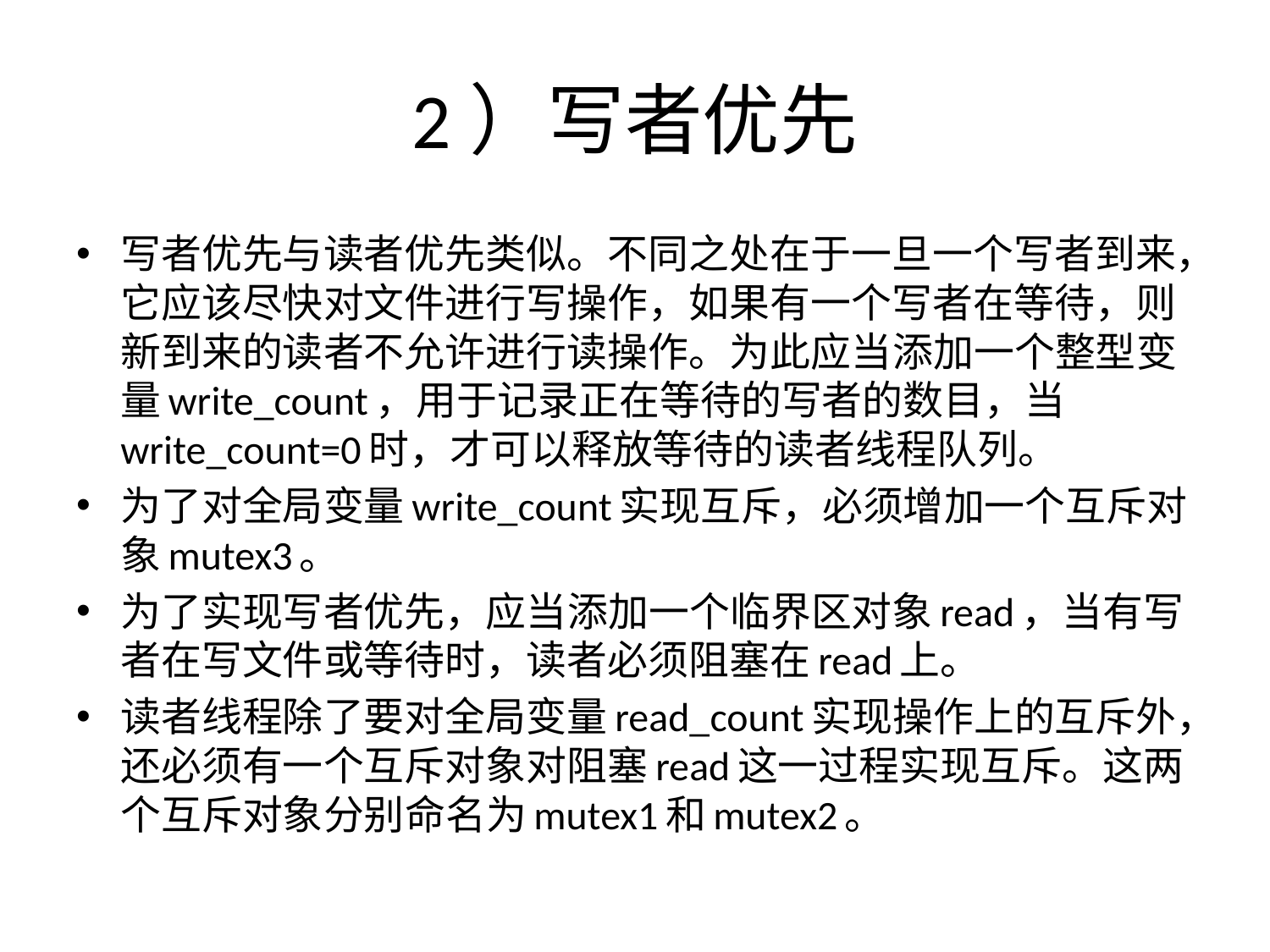

# 2）写者优先
写者优先与读者优先类似。不同之处在于一旦一个写者到来，它应该尽快对文件进行写操作，如果有一个写者在等待，则新到来的读者不允许进行读操作。为此应当添加一个整型变量write_count，用于记录正在等待的写者的数目，当write_count=0时，才可以释放等待的读者线程队列。
为了对全局变量write_count实现互斥，必须增加一个互斥对象mutex3。
为了实现写者优先，应当添加一个临界区对象read，当有写者在写文件或等待时，读者必须阻塞在read上。
读者线程除了要对全局变量read_count实现操作上的互斥外，还必须有一个互斥对象对阻塞read这一过程实现互斥。这两个互斥对象分别命名为mutex1和mutex2。